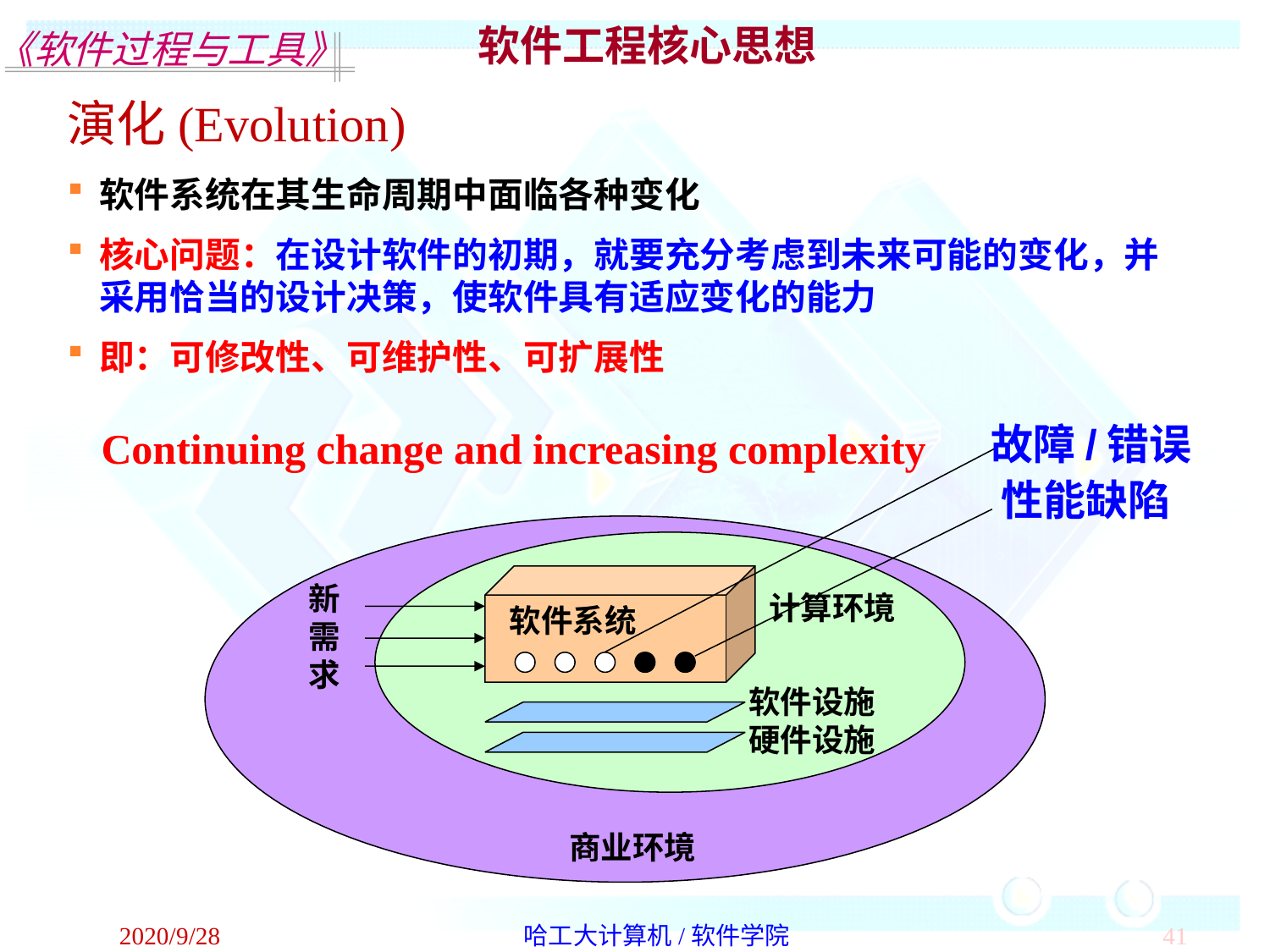

软件工程核心思想
演化(Evolution)
软件系统在其生命周期中面临各种变化
核心问题：在设计软件的初期，就要充分考虑到未来可能的变化，并采用恰当的设计决策，使软件具有适应变化的能力
即：可修改性、可维护性、可扩展性
故障/错误
Continuing change and increasing complexity

性能缺陷

软件系统

新
需
求
计算环境

软件设施
硬件设施

商业环境